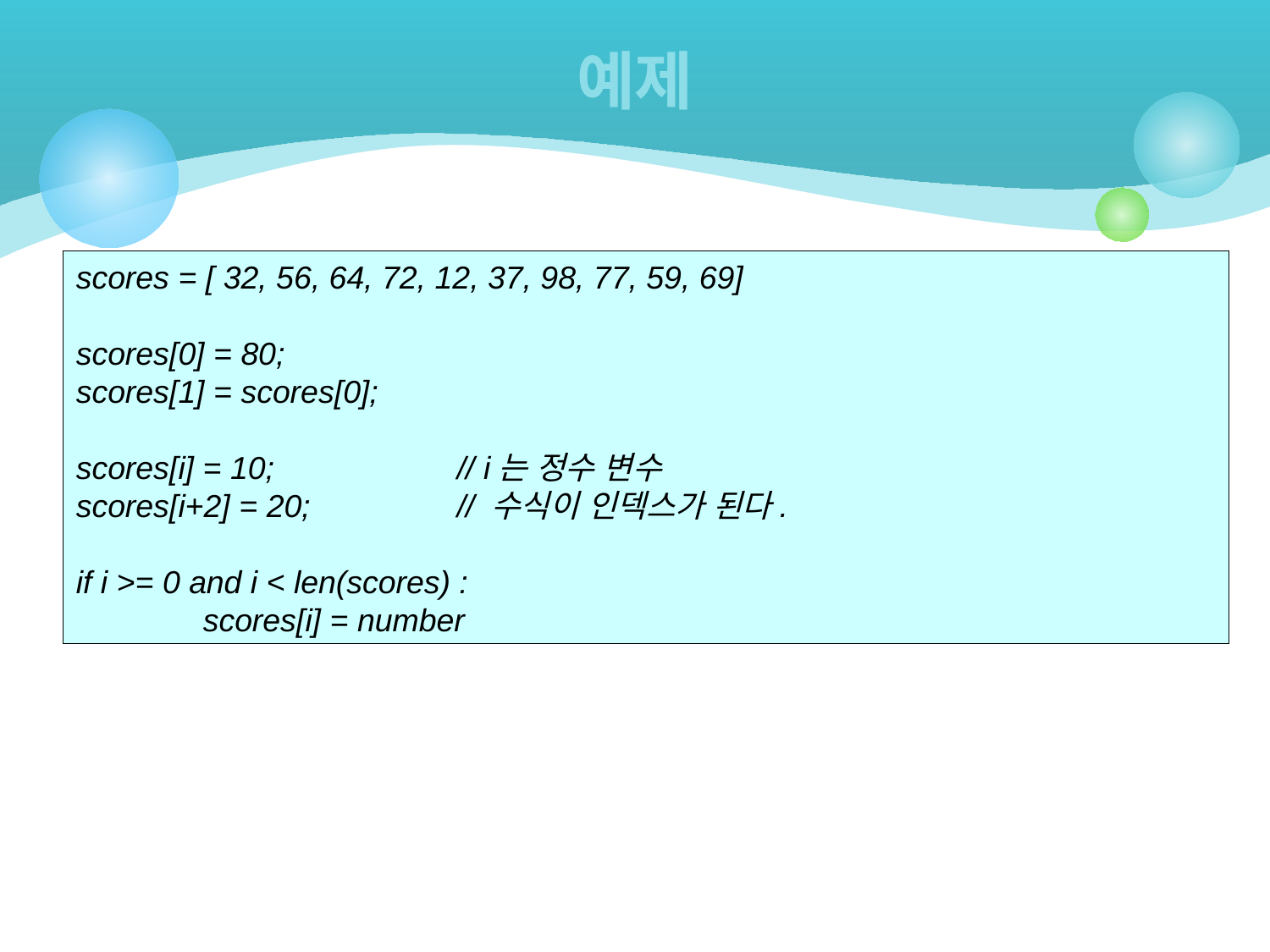

# 예제
scores = [ 32, 56, 64, 72, 12, 37, 98, 77, 59, 69]

scores[0] = 80;
scores[1] = scores[0];

scores[i] = 10;		// i는 정수 변수
scores[i+2] = 20;		// 수식이 인덱스가 된다.

if i >= 0 and i < len(scores) :
	scores[i] = number